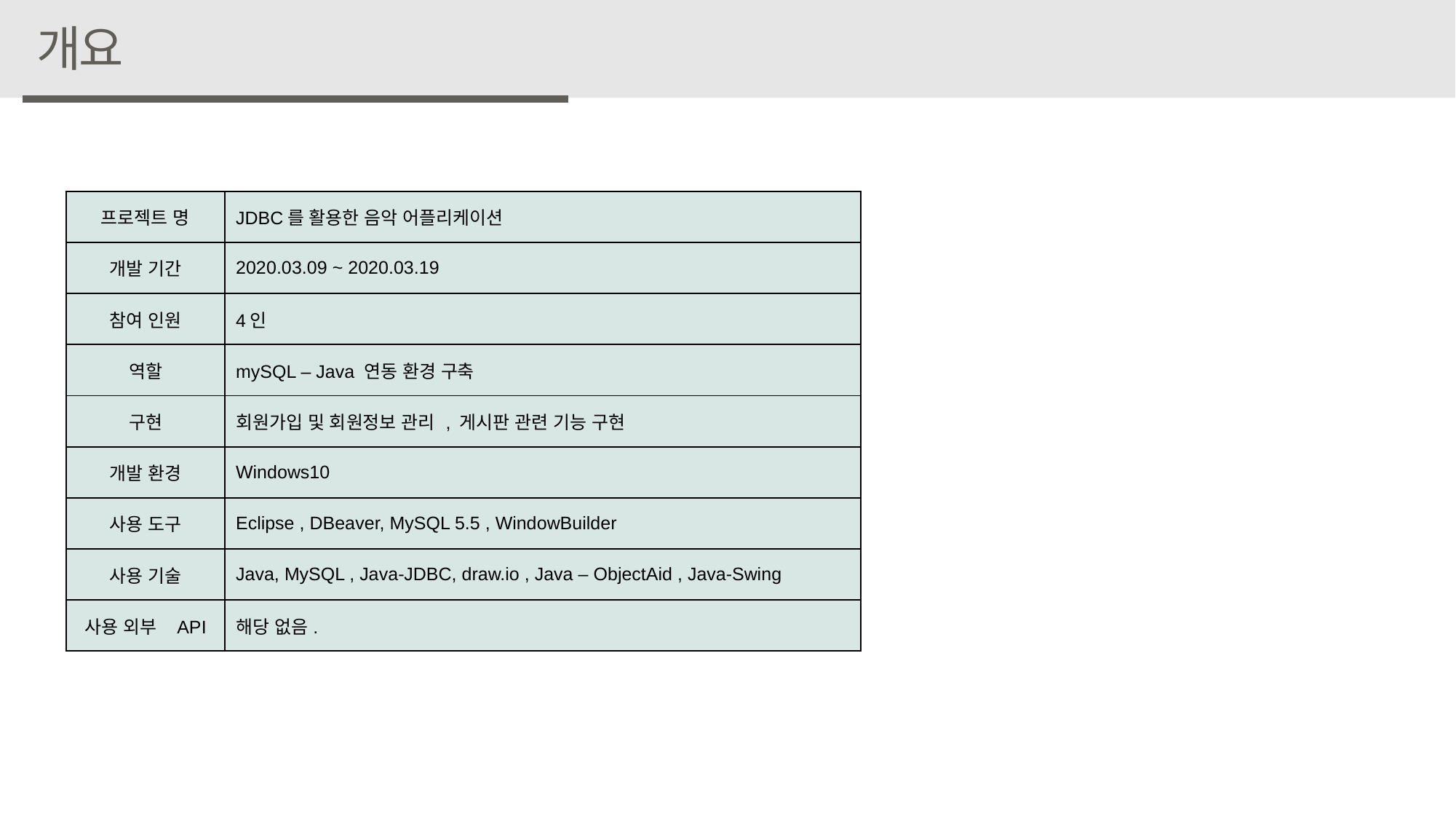

개요
| 프로젝트 명 | JDBC를 활용한 음악 어플리케이션 |
| --- | --- |
| 개발 기간 | 2020.03.09 ~ 2020.03.19 |
| 참여 인원 | 4인 |
| 역할 | mySQL – Java 연동 환경 구축 |
| 구현 | 회원가입 및 회원정보 관리 , 게시판 관련 기능 구현 |
| 개발 환경 | Windows10 |
| 사용 도구 | Eclipse , DBeaver, MySQL 5.5 , WindowBuilder |
| 사용 기술 | Java, MySQL , Java-JDBC, draw.io , Java – ObjectAid , Java-Swing |
| 사용 외부 API | 해당 없음. |